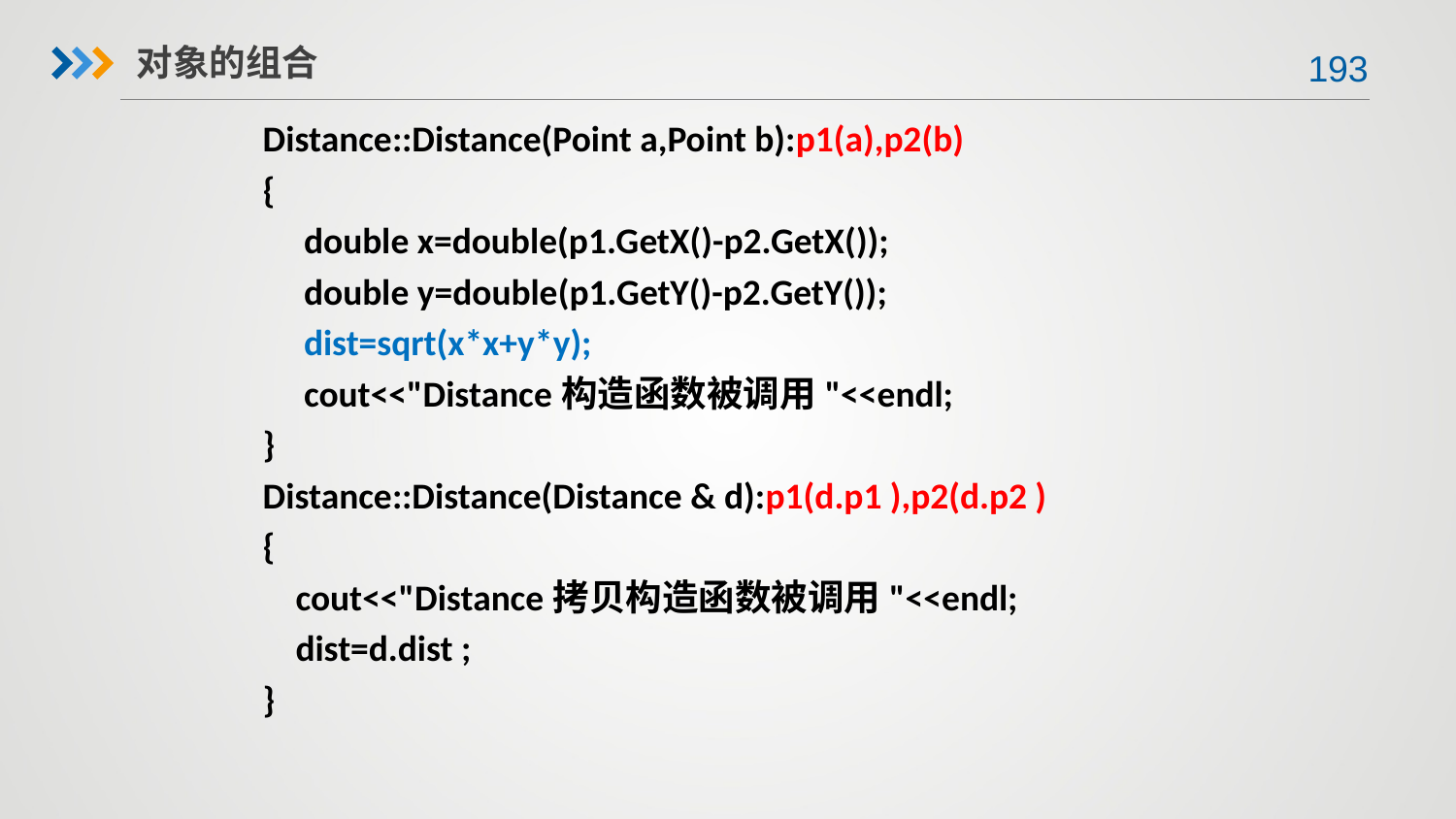

对象的组合
Distance::Distance(Point a,Point b):p1(a),p2(b)
{
     double x=double(p1.GetX()-p2.GetX());
     double y=double(p1.GetY()-p2.GetY());
     dist=sqrt(x*x+y*y);
     cout<<"Distance构造函数被调用"<<endl;
}
Distance::Distance(Distance & d):p1(d.p1 ),p2(d.p2 )
{
    cout<<"Distance拷贝构造函数被调用"<<endl;
    dist=d.dist ;
}